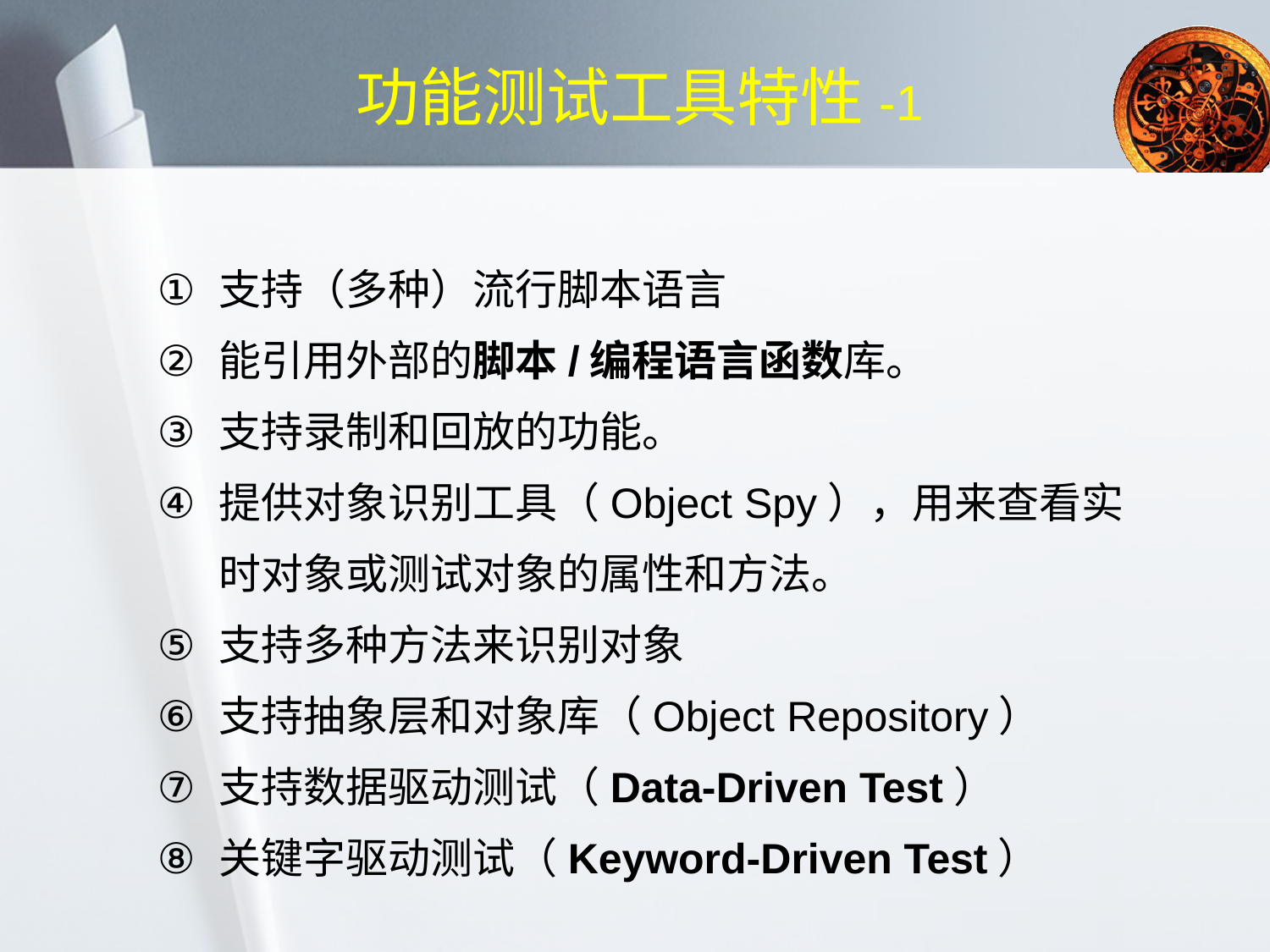

# 功能测试工具特性-1
支持（多种）流行脚本语言
能引用外部的脚本/编程语言函数库。
支持录制和回放的功能。
提供对象识别工具（Object Spy），用来查看实时对象或测试对象的属性和方法。
支持多种方法来识别对象
支持抽象层和对象库（Object Repository）
支持数据驱动测试（Data-Driven Test）
关键字驱动测试（Keyword-Driven Test）
53